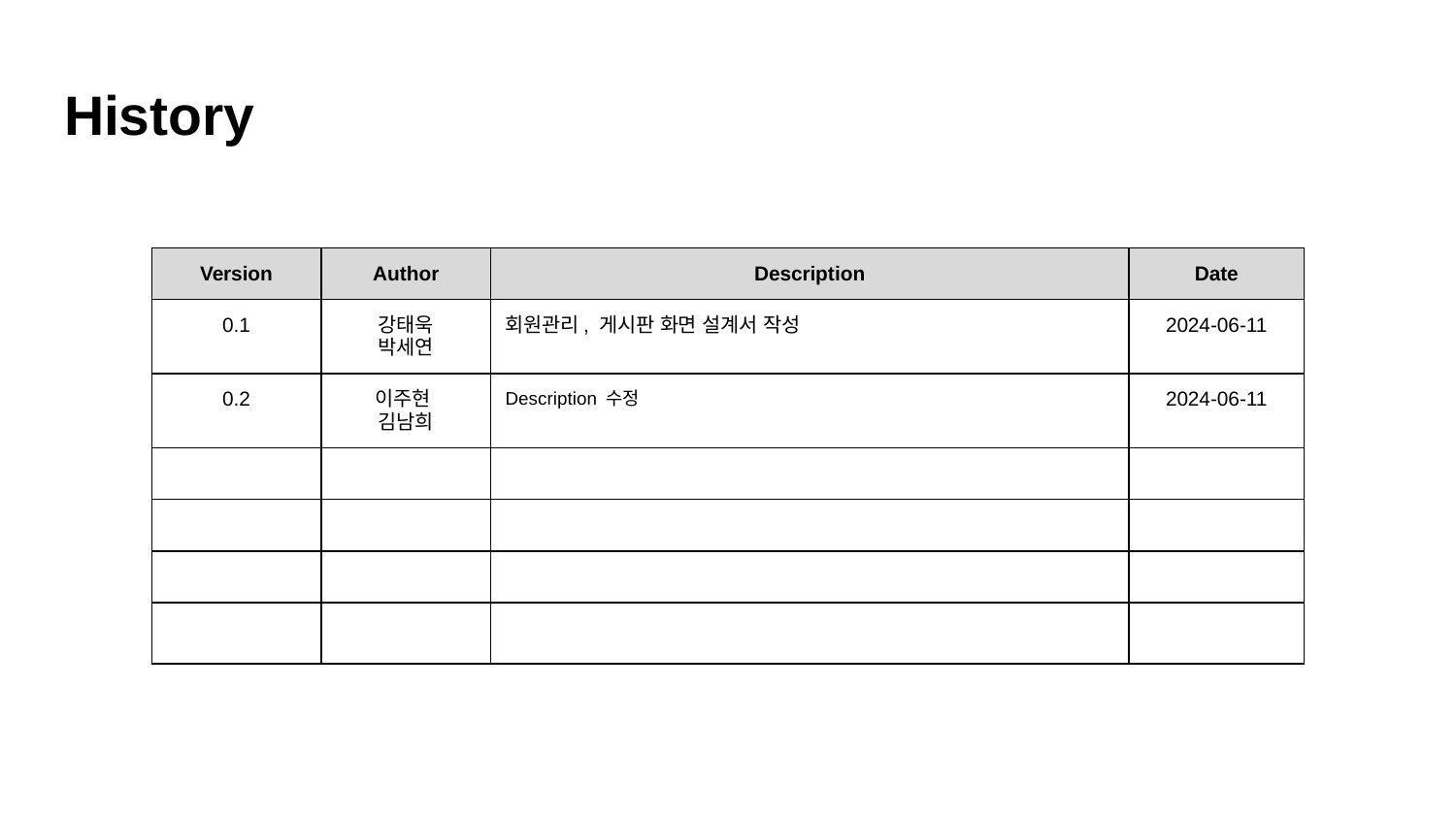

# History
| Version | Author | Description | Date |
| --- | --- | --- | --- |
| 0.1 | 강태욱 박세연 | 회원관리, 게시판 화면 설계서 작성 | 2024-06-11 |
| 0.2 | 이주현 김남희 | Description 수정 | 2024-06-11 |
|  |  |  |  |
|  |  |  |  |
|  |  |  |  |
|  |  |  |  |